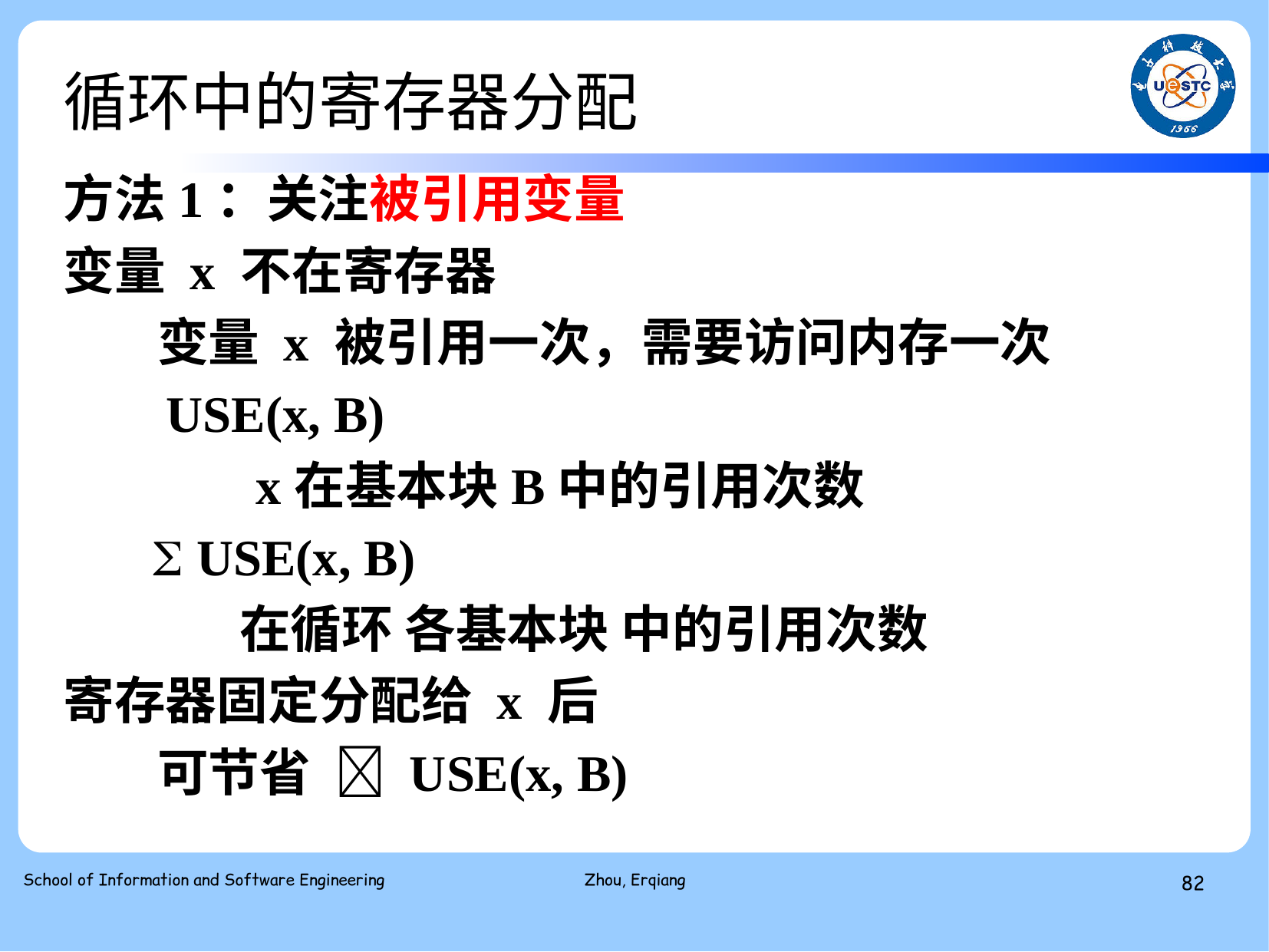

# 循环中的寄存器分配
方法1：关注被引用变量
变量 x 不在寄存器
       变量 x 被引用一次，需要访问内存一次
        USE(x, B)
               x在基本块B中的引用次数
       Σ USE(x, B)
              在循环 各基本块 中的引用次数
寄存器固定分配给 x 后
       可节省  Σ USE(x, B)
 School of Information and Software Engineering
Zhou, Erqiang
82